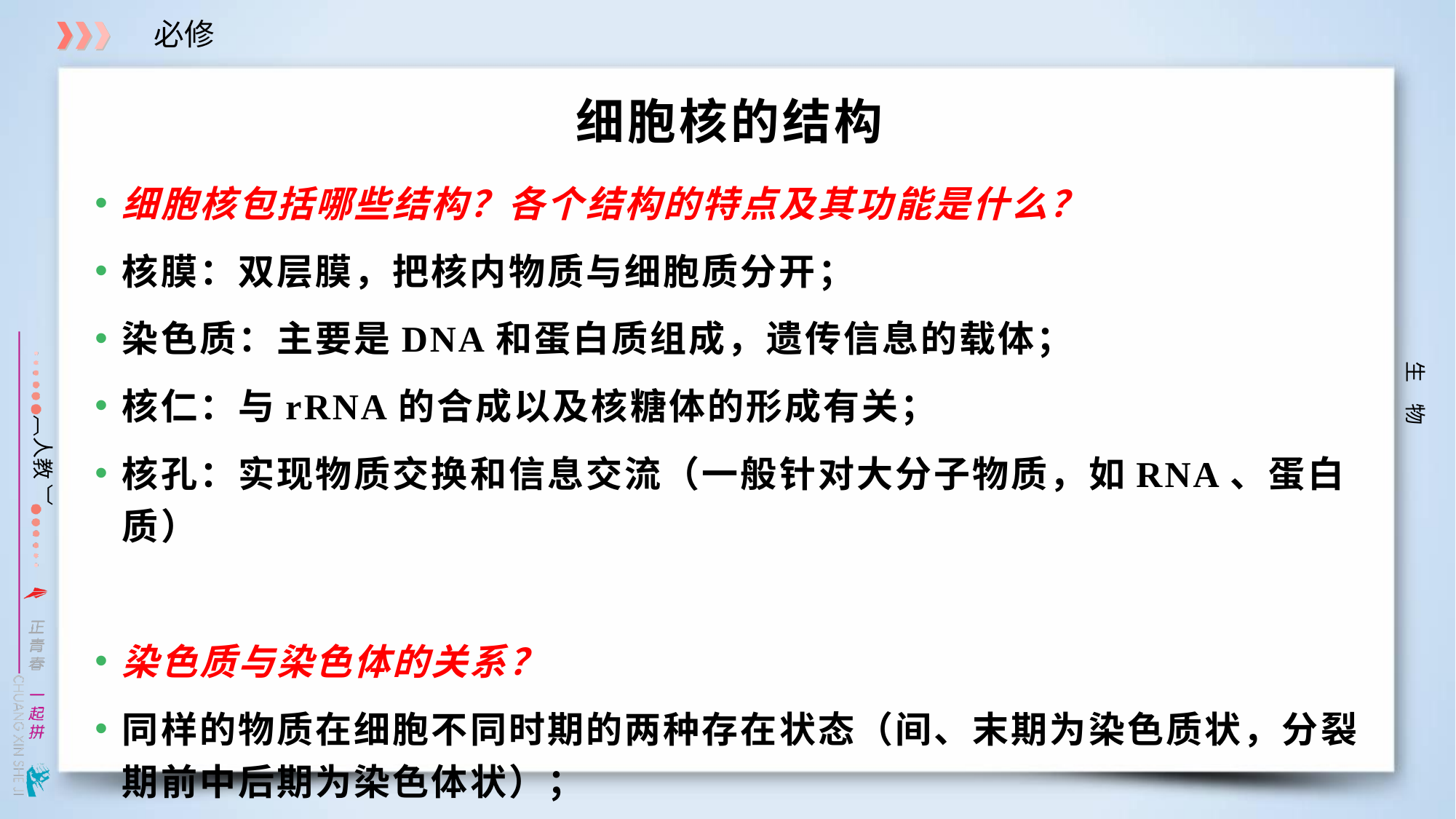

# 细胞核的结构
细胞核包括哪些结构？各个结构的特点及其功能是什么？
核膜：双层膜，把核内物质与细胞质分开；
染色质：主要是DNA和蛋白质组成，遗传信息的载体；
核仁：与rRNA的合成以及核糖体的形成有关；
核孔：实现物质交换和信息交流（一般针对大分子物质，如RNA、蛋白质）

染色质与染色体的关系？
同样的物质在细胞不同时期的两种存在状态（间、末期为染色质状，分裂期前中后期为染色体状）；